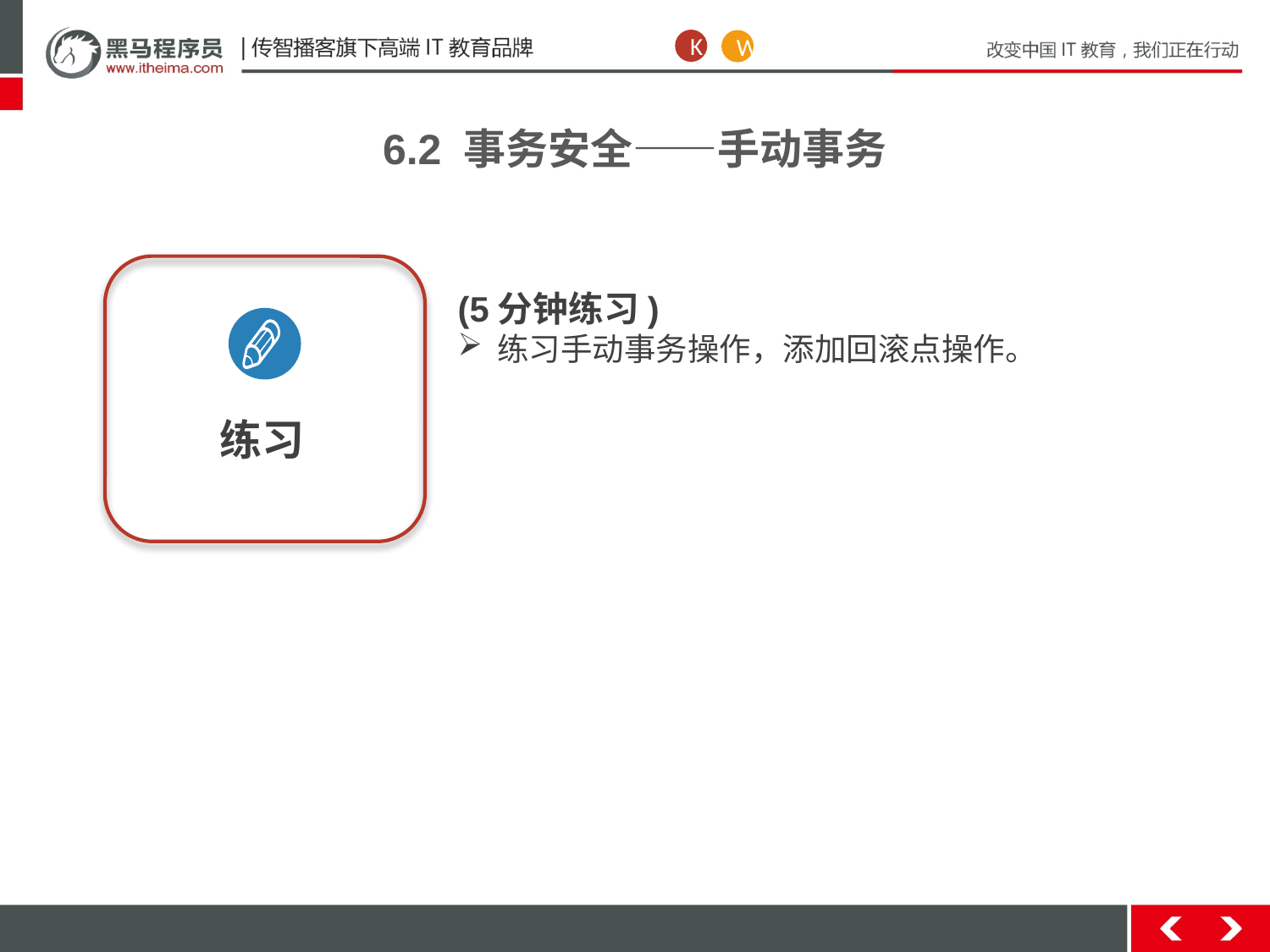

K
W
6.2 事务安全——手动事务

练习
(5分钟练习)
练习手动事务操作，添加回滚点操作。